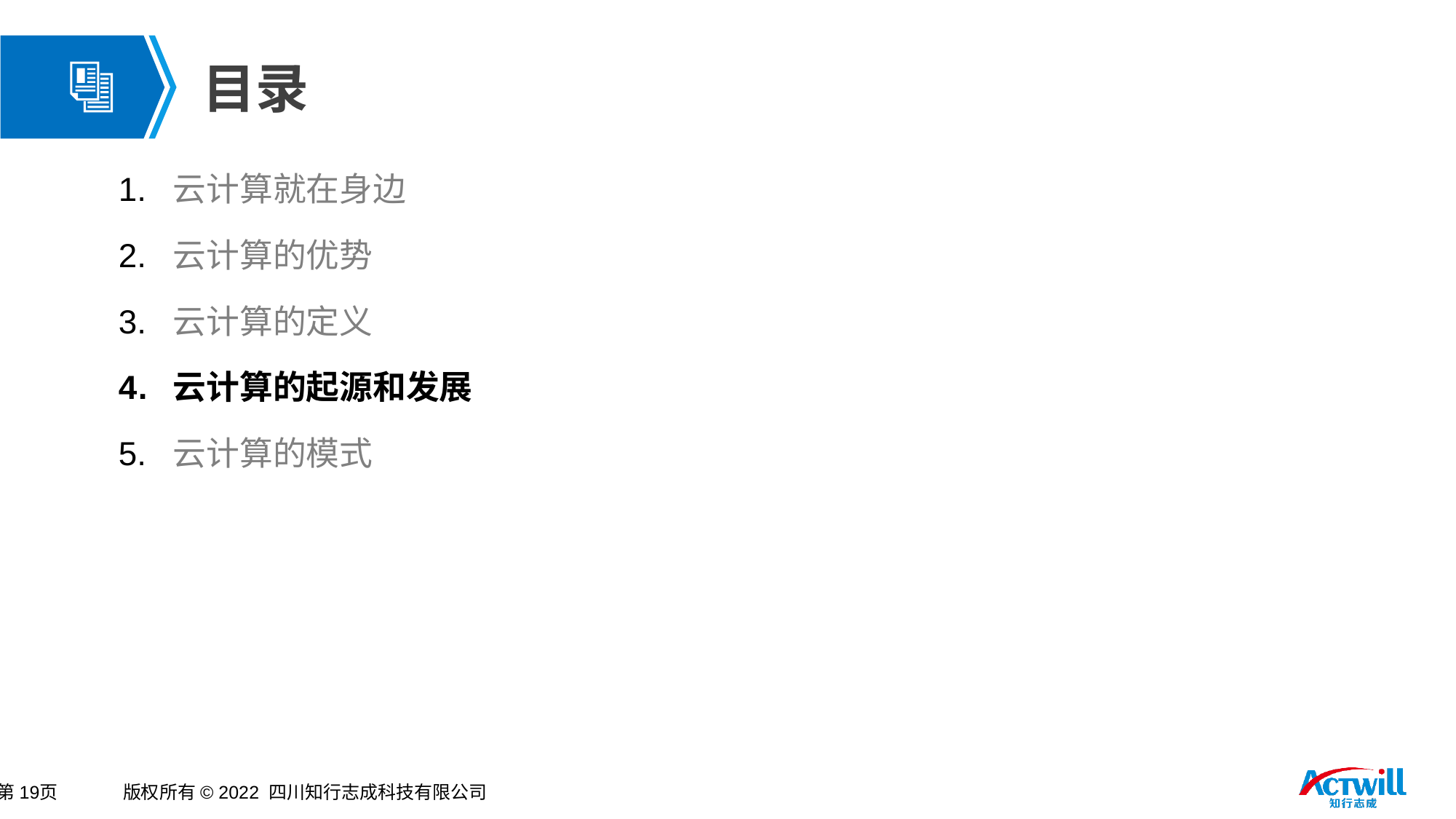

云计算就在身边
云计算的优势
云计算的定义
云计算的起源和发展
云计算的模式